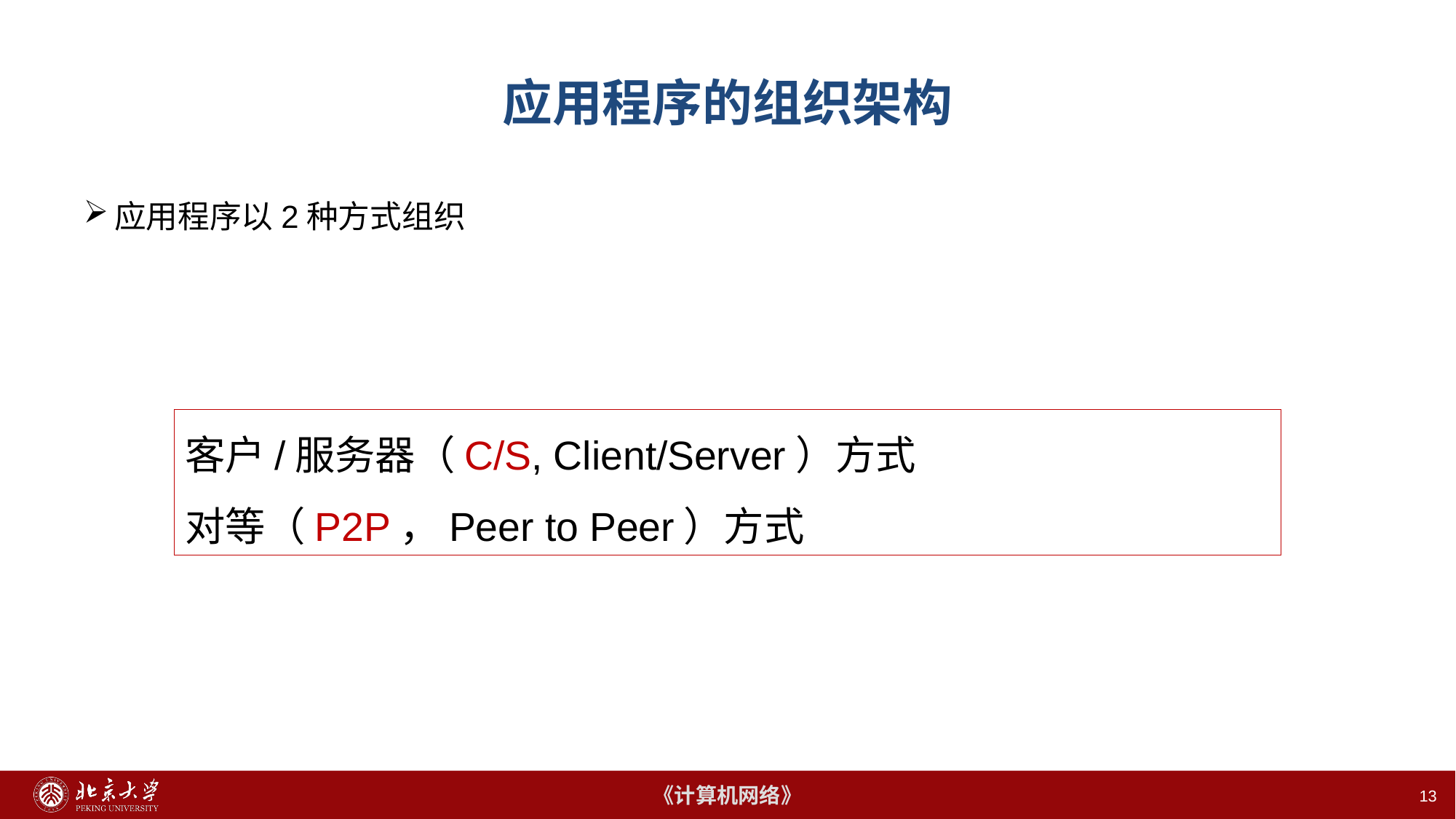

# 应用程序的组织架构
应用程序以2种方式组织
客户/服务器（C/S, Client/Server）方式
对等（P2P，Peer to Peer）方式
13